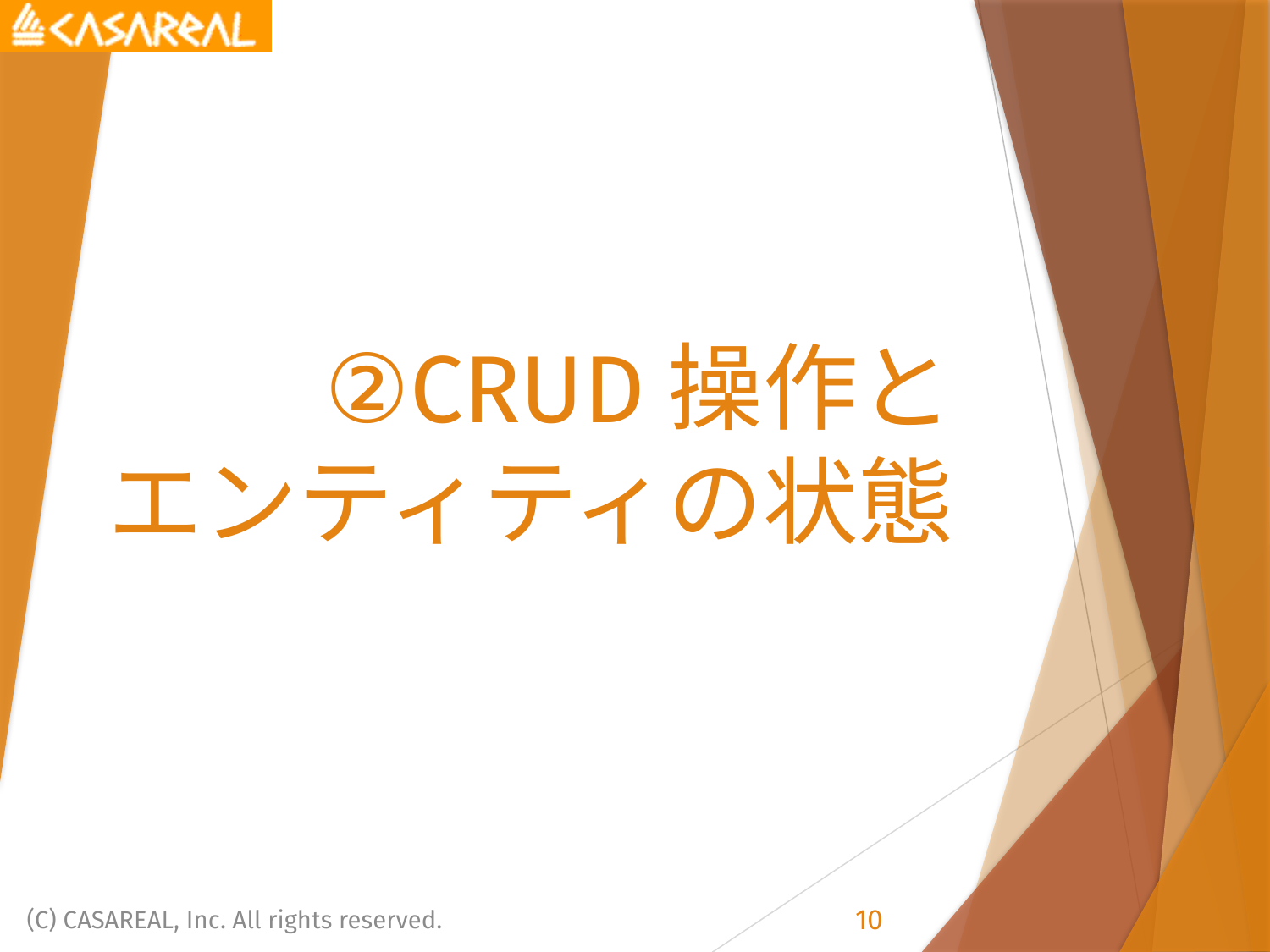

# ②CRUD操作と エンティティの状態

(C) CASAREAL, Inc. All rights reserved.
10